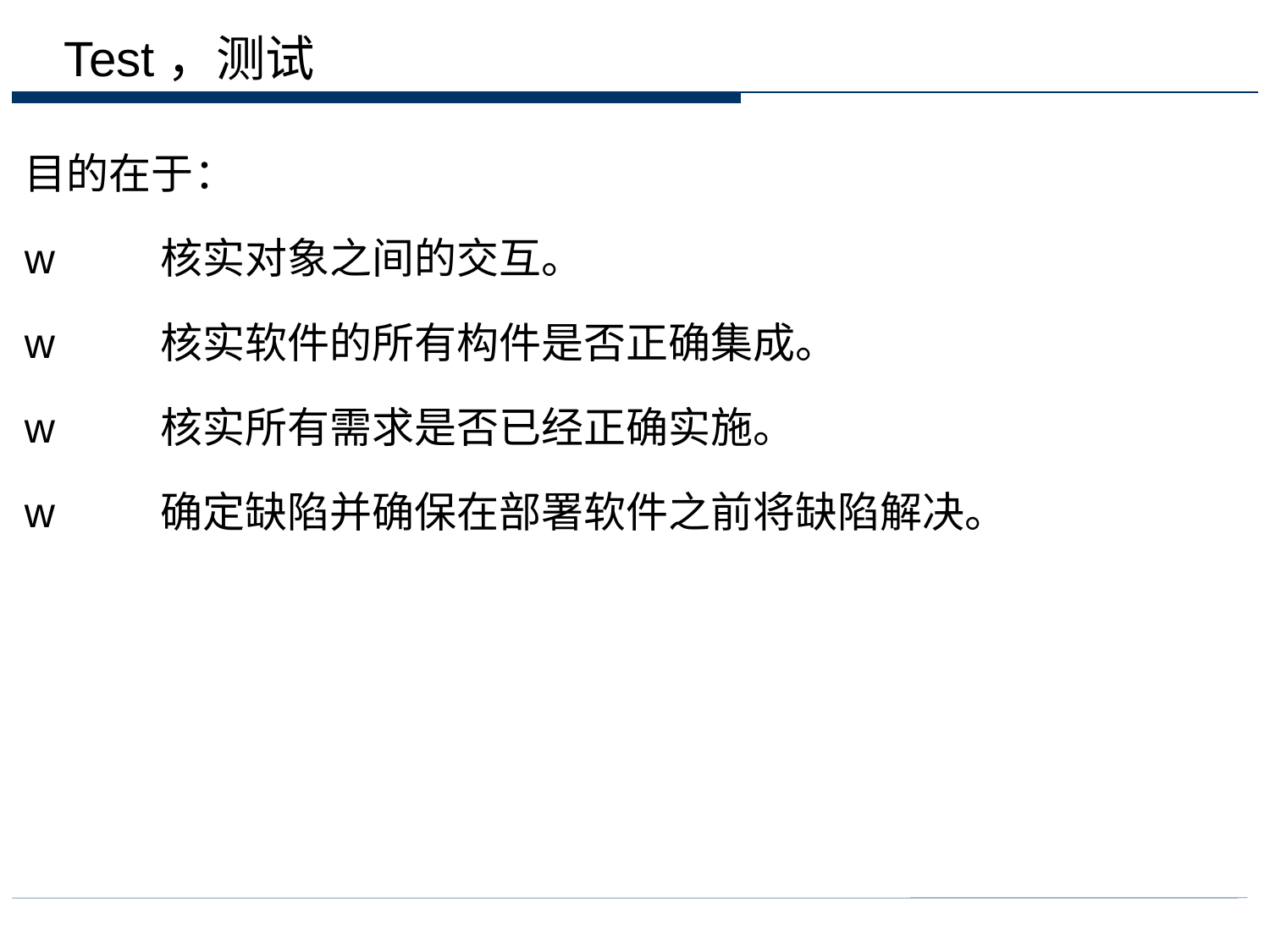

# Test，测试
目的在于：
w         核实对象之间的交互。
w         核实软件的所有构件是否正确集成。
w         核实所有需求是否已经正确实施。
w         确定缺陷并确保在部署软件之前将缺陷解决。

43